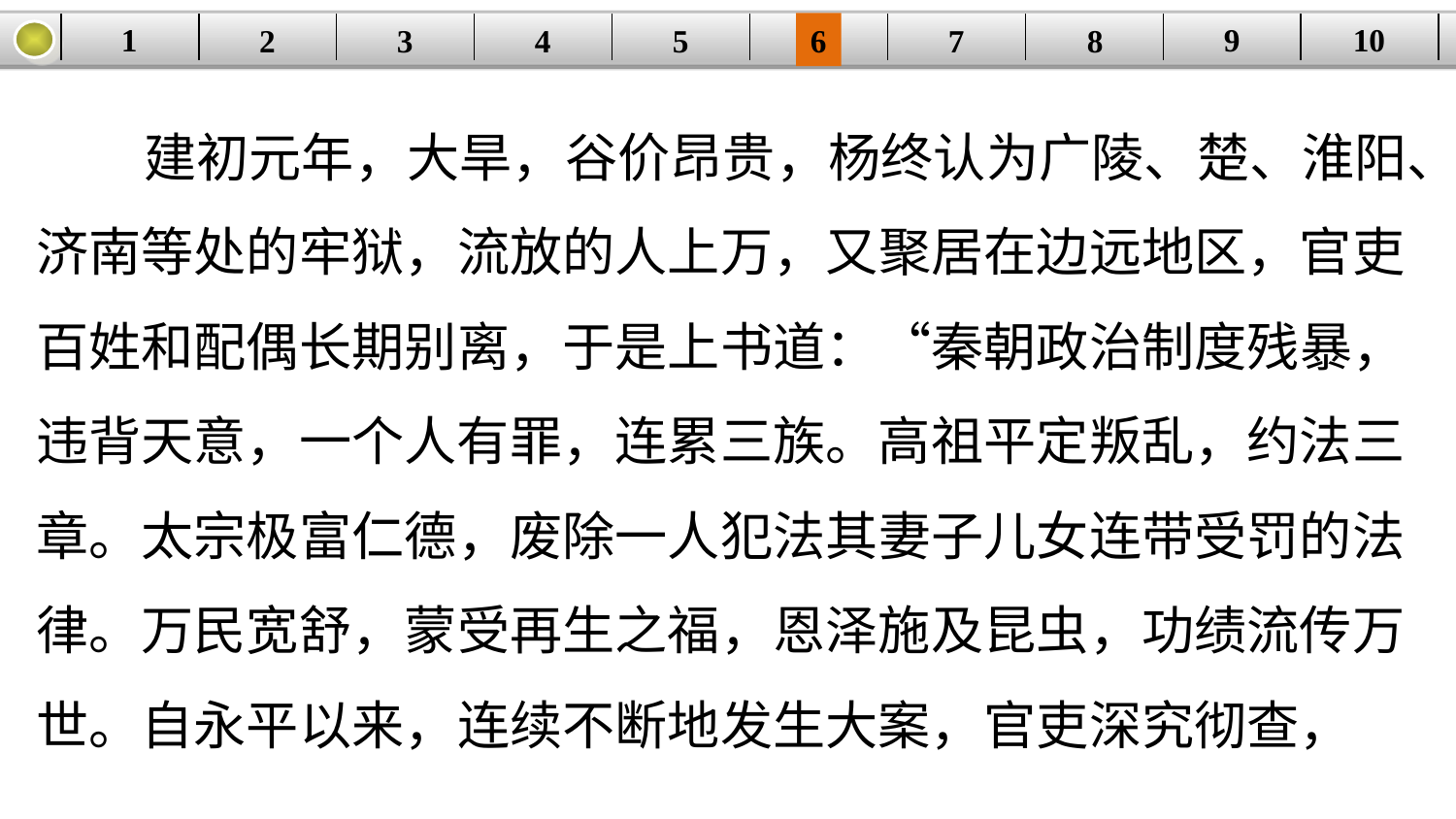

9
10
1
3
4
5
6
8
2
|  |  |  |  |  |  |  |  |  |  |
| --- | --- | --- | --- | --- | --- | --- | --- | --- | --- |
7

        建初元年，大旱，谷价昂贵，杨终认为广陵、楚、淮阳、济南等处的牢狱，流放的人上万，又聚居在边远地区，官吏百姓和配偶长期别离，于是上书道：“秦朝政治制度残暴，违背天意，一个人有罪，连累三族。高祖平定叛乱，约法三章。太宗极富仁德，废除一人犯法其妻子儿女连带受罚的法律。万民宽舒，蒙受再生之福，恩泽施及昆虫，功绩流传万世。自永平以来，连续不断地发生大案，官吏深究彻查，